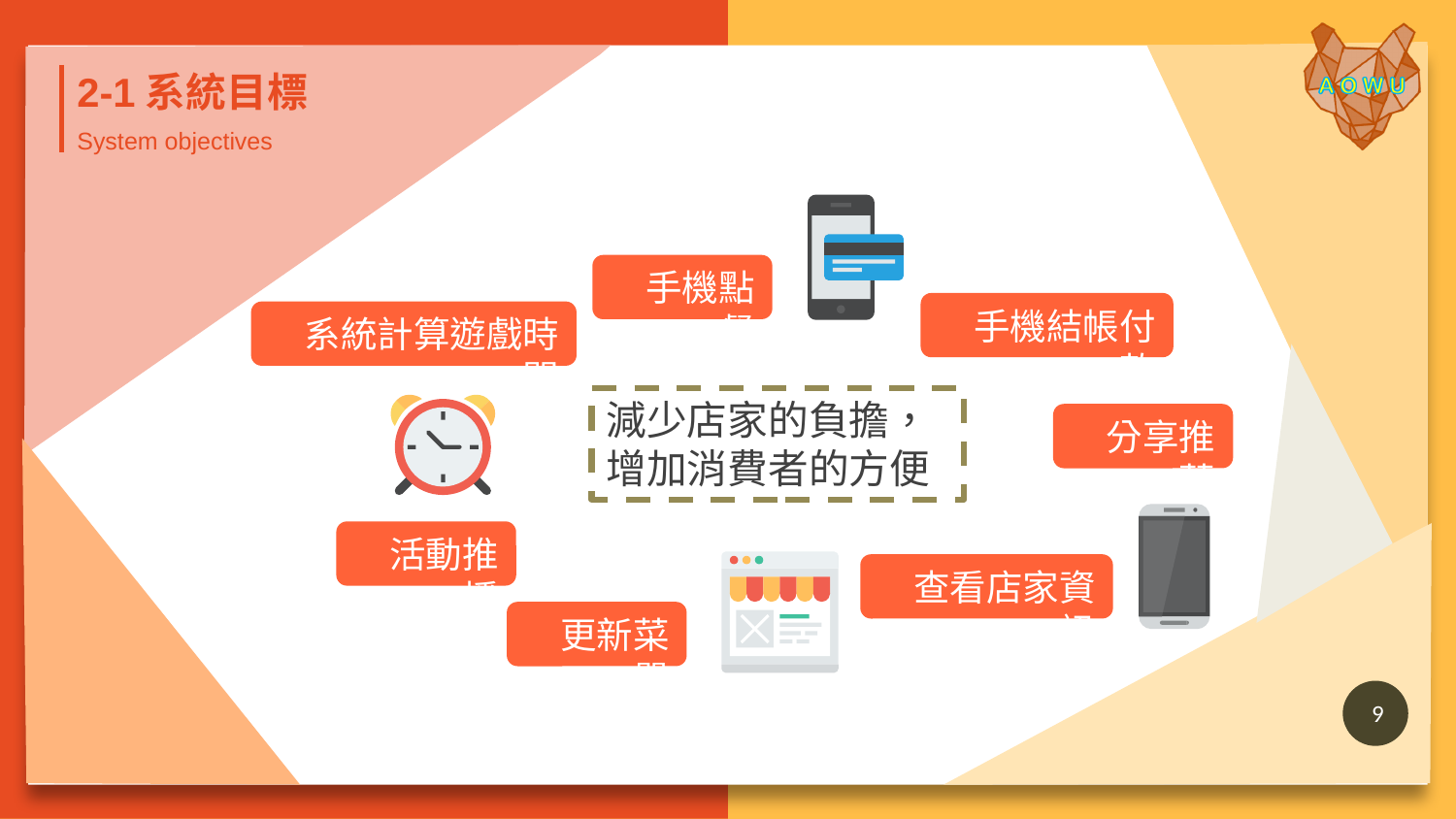

2-1系統目標
System objectives

手機點餐
手機結帳付款
系統計算遊戲時間
減少店家的負擔，
增加消費者的方便

分享推薦

活動推播

查看店家資訊
更新菜單
9